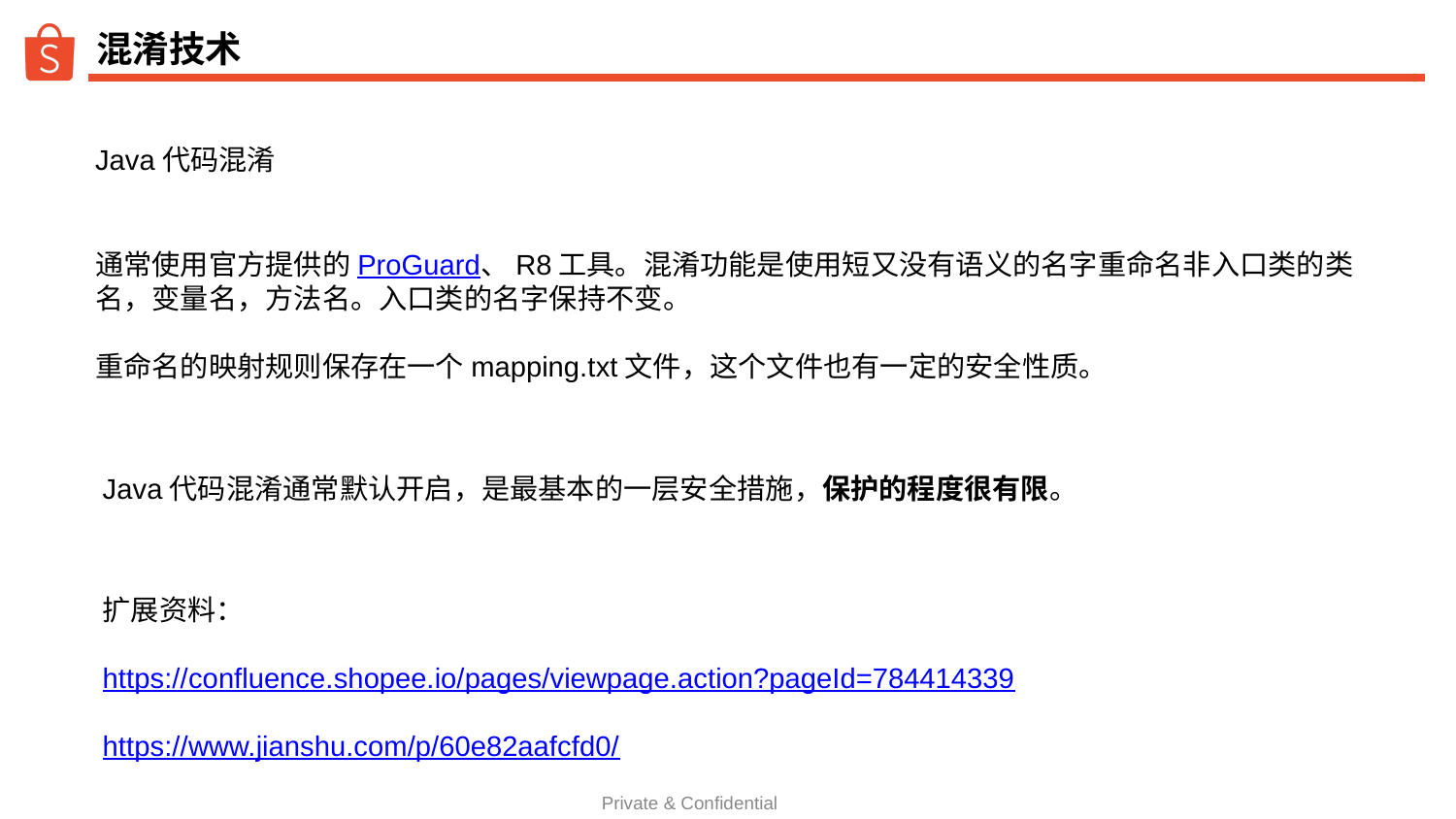

# 混淆技术
Java代码混淆
通常使用官方提供的ProGuard、R8工具。混淆功能是使用短又没有语义的名字重命名非入口类的类名，变量名，方法名。入口类的名字保持不变。

重命名的映射规则保存在一个mapping.txt文件，这个文件也有一定的安全性质。
Java代码混淆通常默认开启，是最基本的一层安全措施，保护的程度很有限。
扩展资料：

https://confluence.shopee.io/pages/viewpage.action?pageId=784414339

https://www.jianshu.com/p/60e82aafcfd0/

Private & Confidential